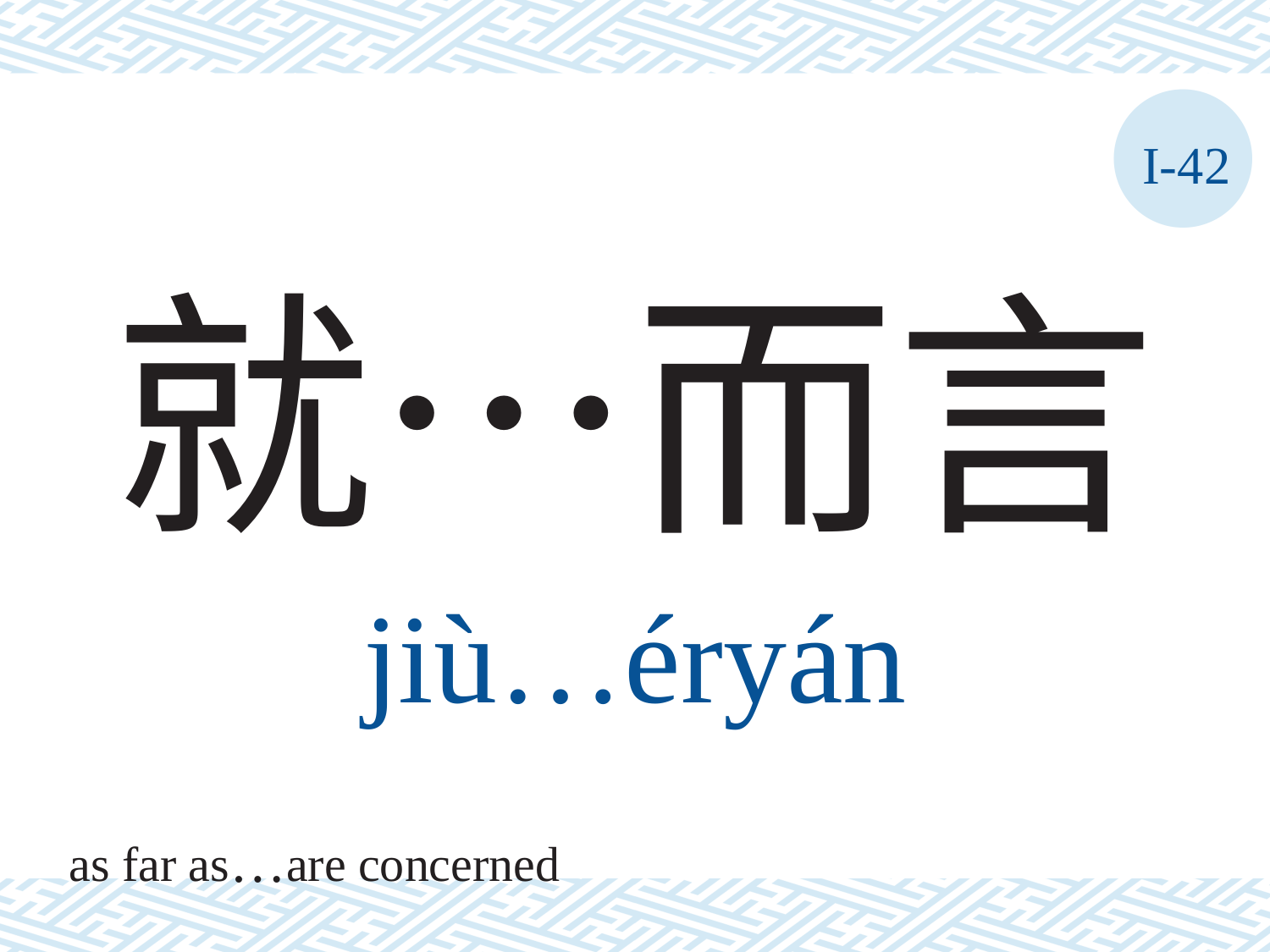

I-42
# 就…而言
jiù…éryán
as far as…are concerned